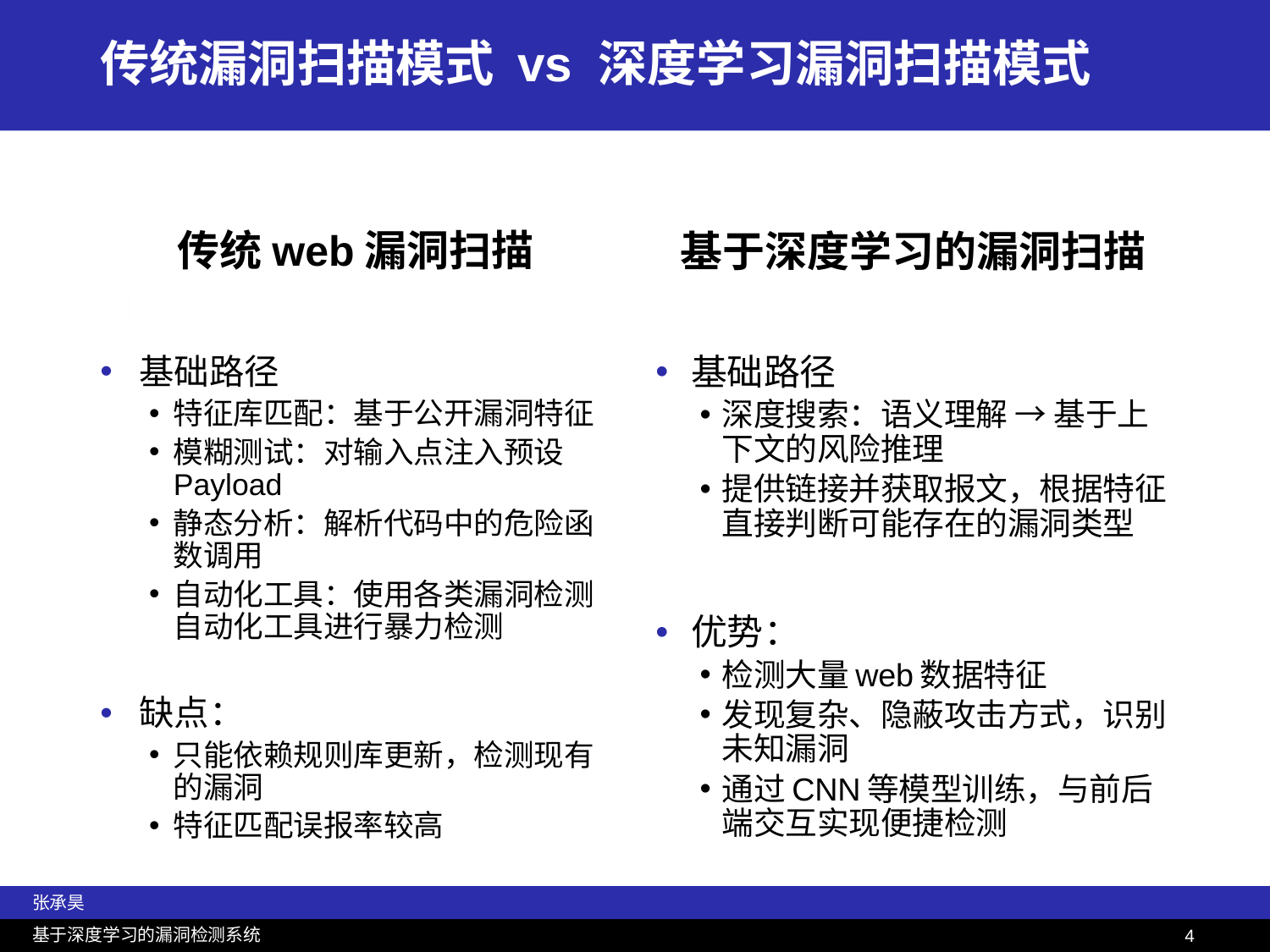

# 传统漏洞扫描模式 vs 深度学习漏洞扫描模式
传统web漏洞扫描
基于深度学习的漏洞扫描

基础路径
特征库匹配：基于公开漏洞特征
模糊测试：对输入点注入预设Payload
静态分析：解析代码中的危险函数调用
自动化工具：使用各类漏洞检测自动化工具进行暴力检测

缺点：
只能依赖规则库更新，检测现有的漏洞
特征匹配误报率较高

基础路径
深度搜索：语义理解 → 基于上下文的风险推理
提供链接并获取报文，根据特征直接判断可能存在的漏洞类型

优势：
检测大量web数据特征
发现复杂、隐蔽攻击方式，识别未知漏洞
通过CNN等模型训练，与前后端交互实现便捷检测